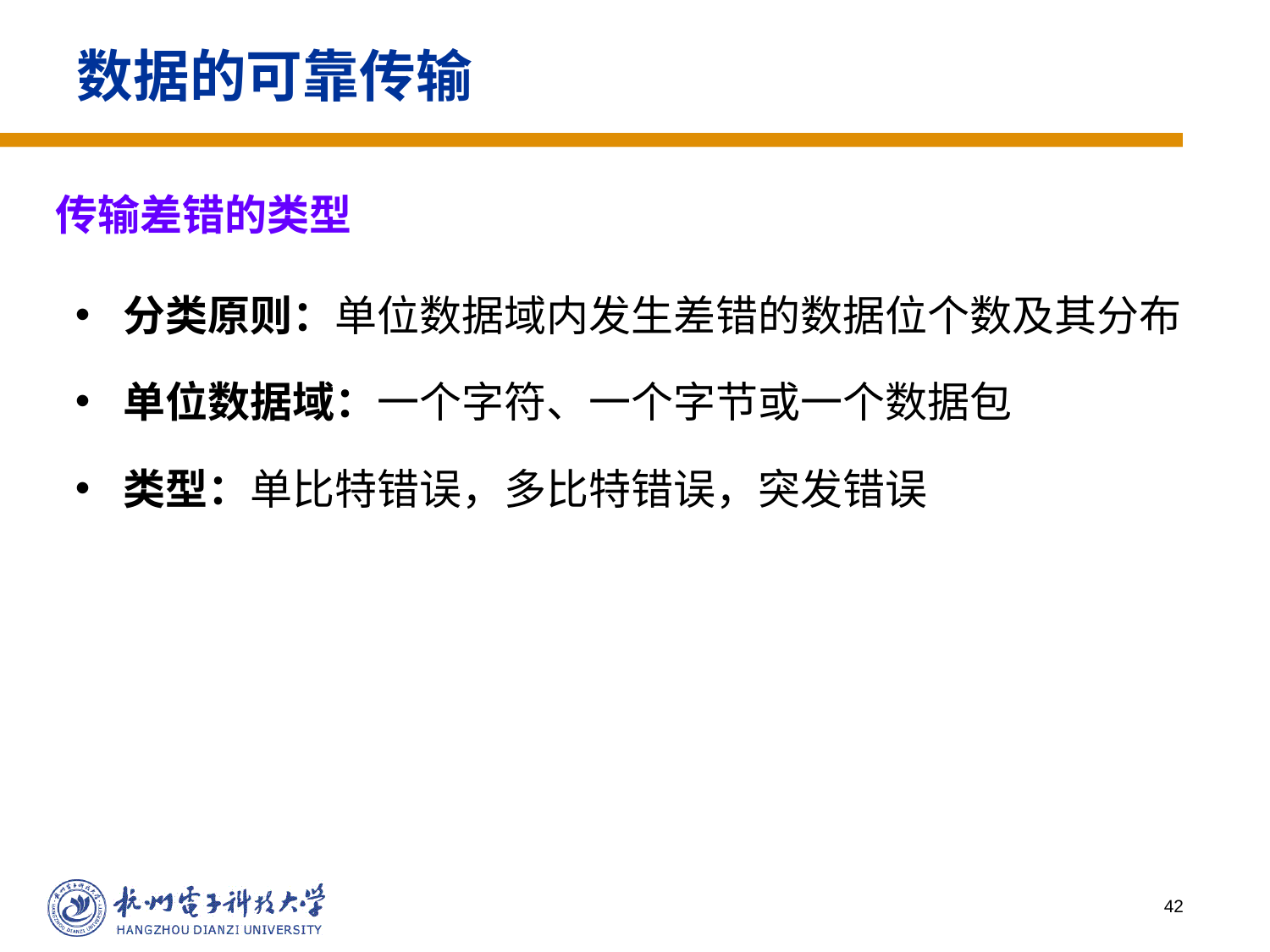

# 数据的可靠传输
传输差错的类型
分类原则：单位数据域内发生差错的数据位个数及其分布
单位数据域：一个字符、一个字节或一个数据包
类型：单比特错误，多比特错误，突发错误
42